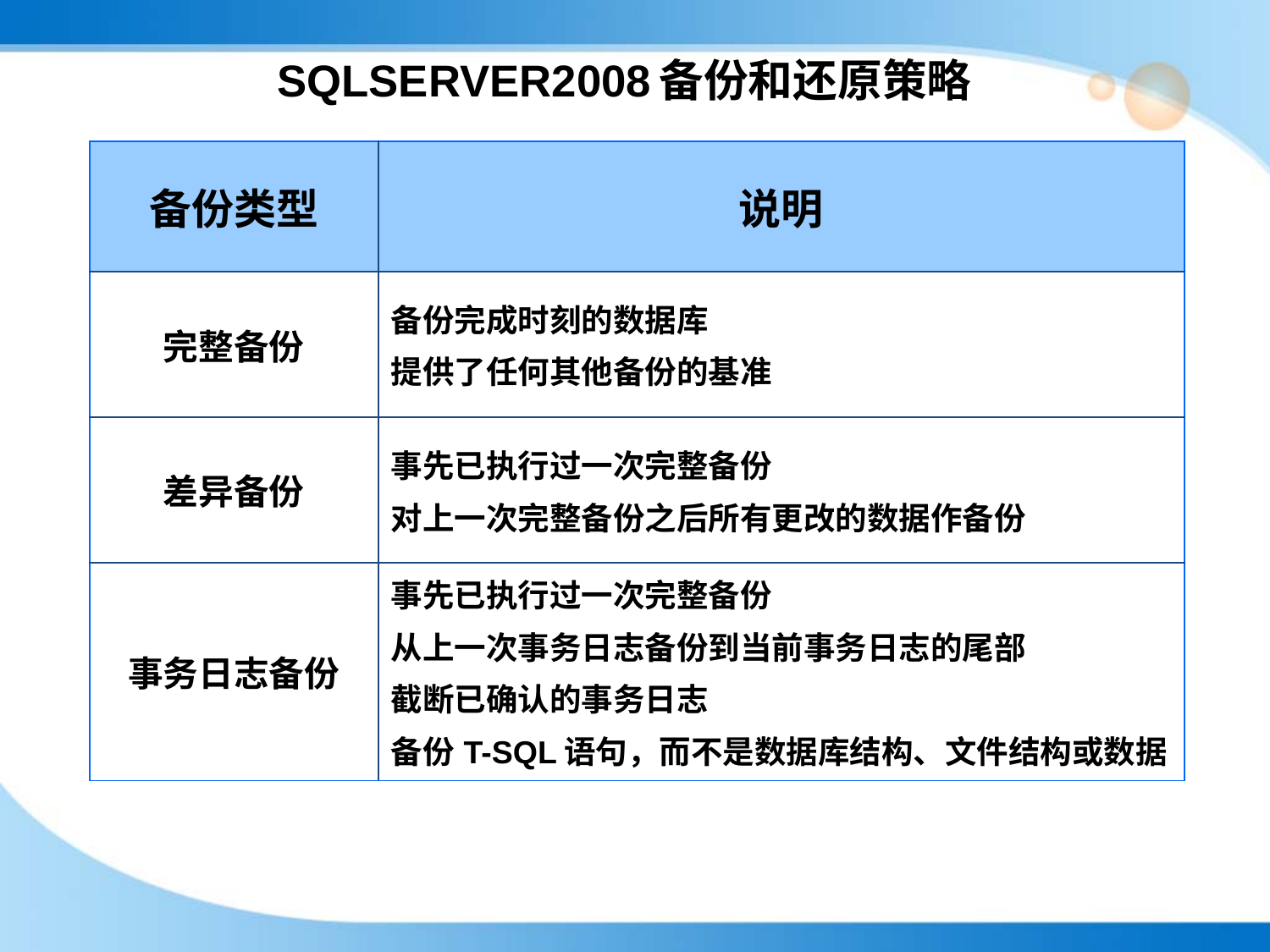

# SQLSERVER2008备份和还原策略
| 备份类型 | 说明 |
| --- | --- |
| 完整备份 | 备份完成时刻的数据库 提供了任何其他备份的基准 |
| 差异备份 | 事先已执行过一次完整备份 对上一次完整备份之后所有更改的数据作备份 |
| 事务日志备份 | 事先已执行过一次完整备份 从上一次事务日志备份到当前事务日志的尾部 截断已确认的事务日志 备份T-SQL语句，而不是数据库结构、文件结构或数据 |